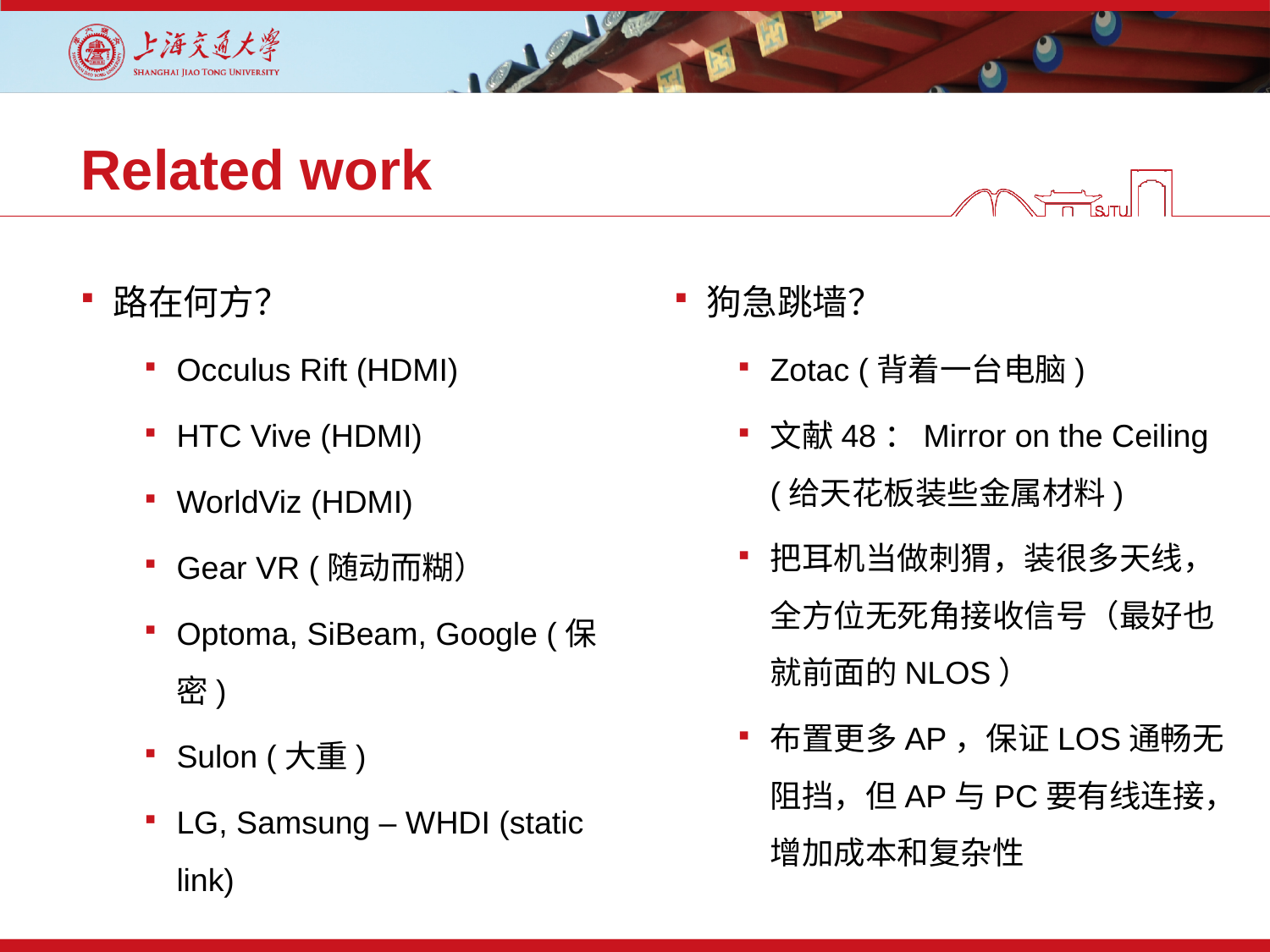

# Related work
路在何方？
Occulus Rift (HDMI)
HTC Vive (HDMI)
WorldViz (HDMI)
Gear VR (随动而糊）
Optoma, SiBeam, Google (保密)
Sulon (大重)
LG, Samsung – WHDI (static link)

狗急跳墙？
Zotac (背着一台电脑)
文献48：Mirror on the Ceiling (给天花板装些金属材料)
把耳机当做刺猬，装很多天线，全方位无死角接收信号（最好也就前面的NLOS）
布置更多AP，保证LOS通畅无阻挡，但AP与PC要有线连接，增加成本和复杂性